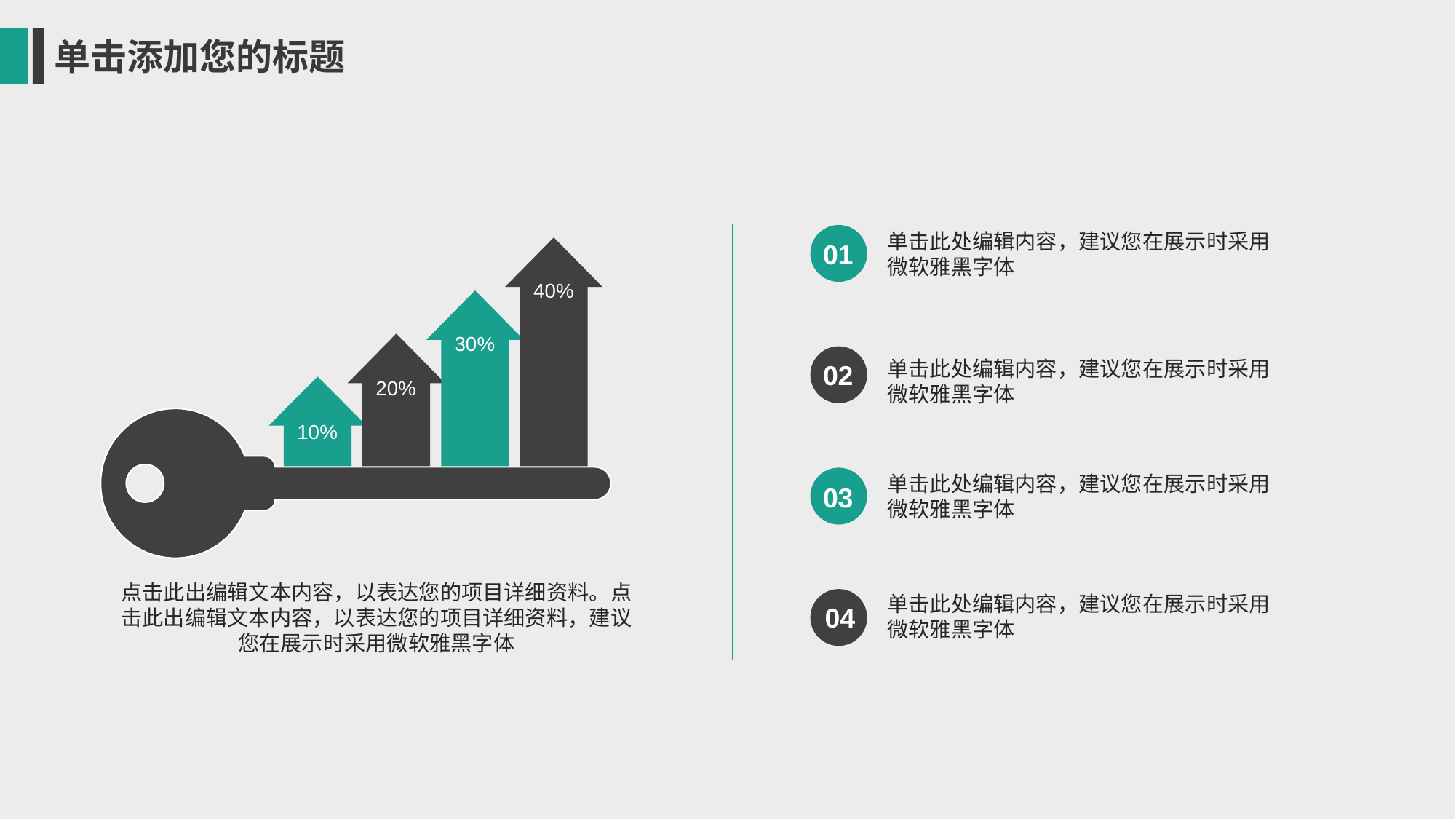

单击添加您的标题
单击此处编辑内容，建议您在展示时采用微软雅黑字体

01
40%

30%

单击此处编辑内容，建议您在展示时采用微软雅黑字体

02
20%

10%
单击此处编辑内容，建议您在展示时采用微软雅黑字体

03
点击此出编辑文本内容，以表达您的项目详细资料。点击此出编辑文本内容，以表达您的项目详细资料，建议您在展示时采用微软雅黑字体
单击此处编辑内容，建议您在展示时采用微软雅黑字体

04